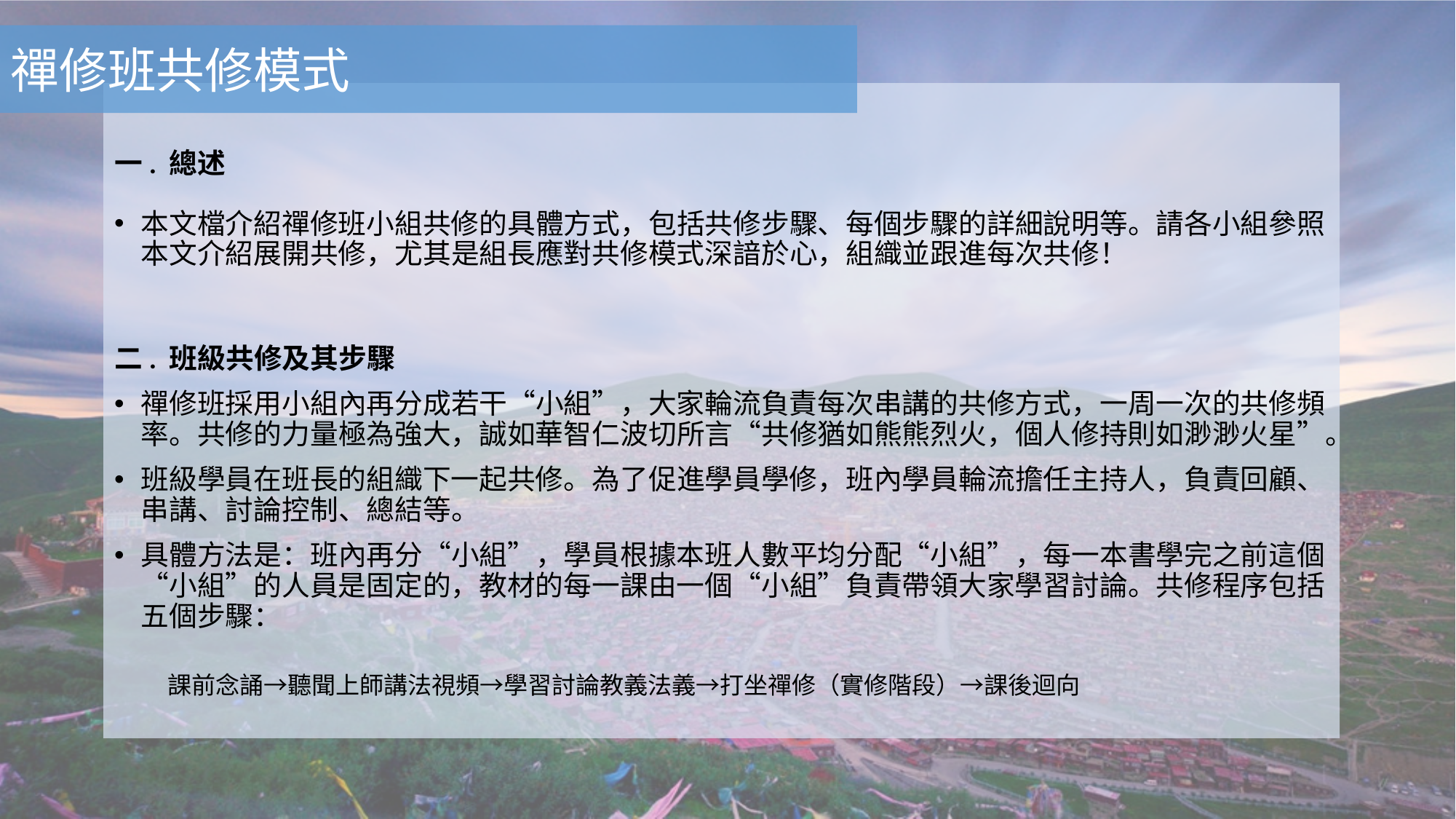

禪修班共修模式

一. 總述
本文檔介紹禪修班小組共修的具體方式，包括共修步驟、每個步驟的詳細說明等。請各小組參照本文介紹展開共修，尤其是組長應對共修模式深諳於心，組織並跟進每次共修！

二. 班級共修及其步驟
禪修班採用小組內再分成若干“小組”，大家輪流負責每次串講的共修方式，一周一次的共修頻率。共修的力量極為強大，誠如華智仁波切所言“共修猶如熊熊烈火，個人修持則如渺渺火星”。
班級學員在班長的組織下一起共修。為了促進學員學修，班內學員輪流擔任主持人，負責回顧、串講、討論控制、總結等。
具體方法是：班內再分“小組”，學員根據本班人數平均分配“小組”，每一本書學完之前這個“小組”的人員是固定的，教材的每一課由一個“小組”負責帶領大家學習討論。共修程序包括五個步驟：

課前念誦→聽聞上師講法視頻→學習討論教義法義→打坐禪修（實修階段）→課後迴向